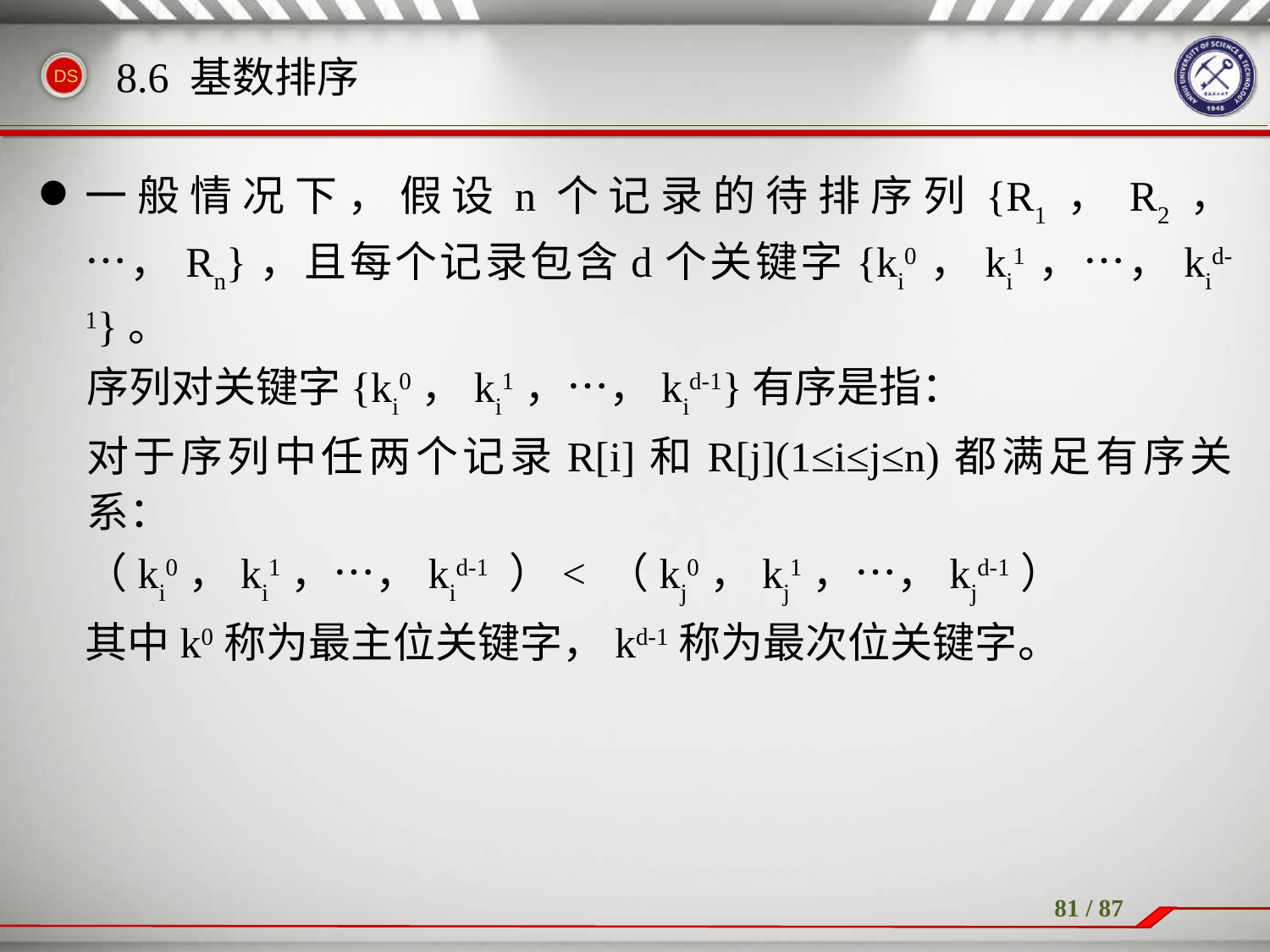

8.6 基数排序
一般情况下，假设n个记录的待排序列{R1，R2，…，Rn}，且每个记录包含d个关键字{ki0，ki1，…，kid-1}。
序列对关键字{ki0，ki1，…，kid-1}有序是指：
对于序列中任两个记录R[i]和R[j](1≤i≤j≤n)都满足有序关系：
	（ki0，ki1，…，kid-1 ）< （kj0，kj1，…，kjd-1）
	其中k0称为最主位关键字，kd-1称为最次位关键字。